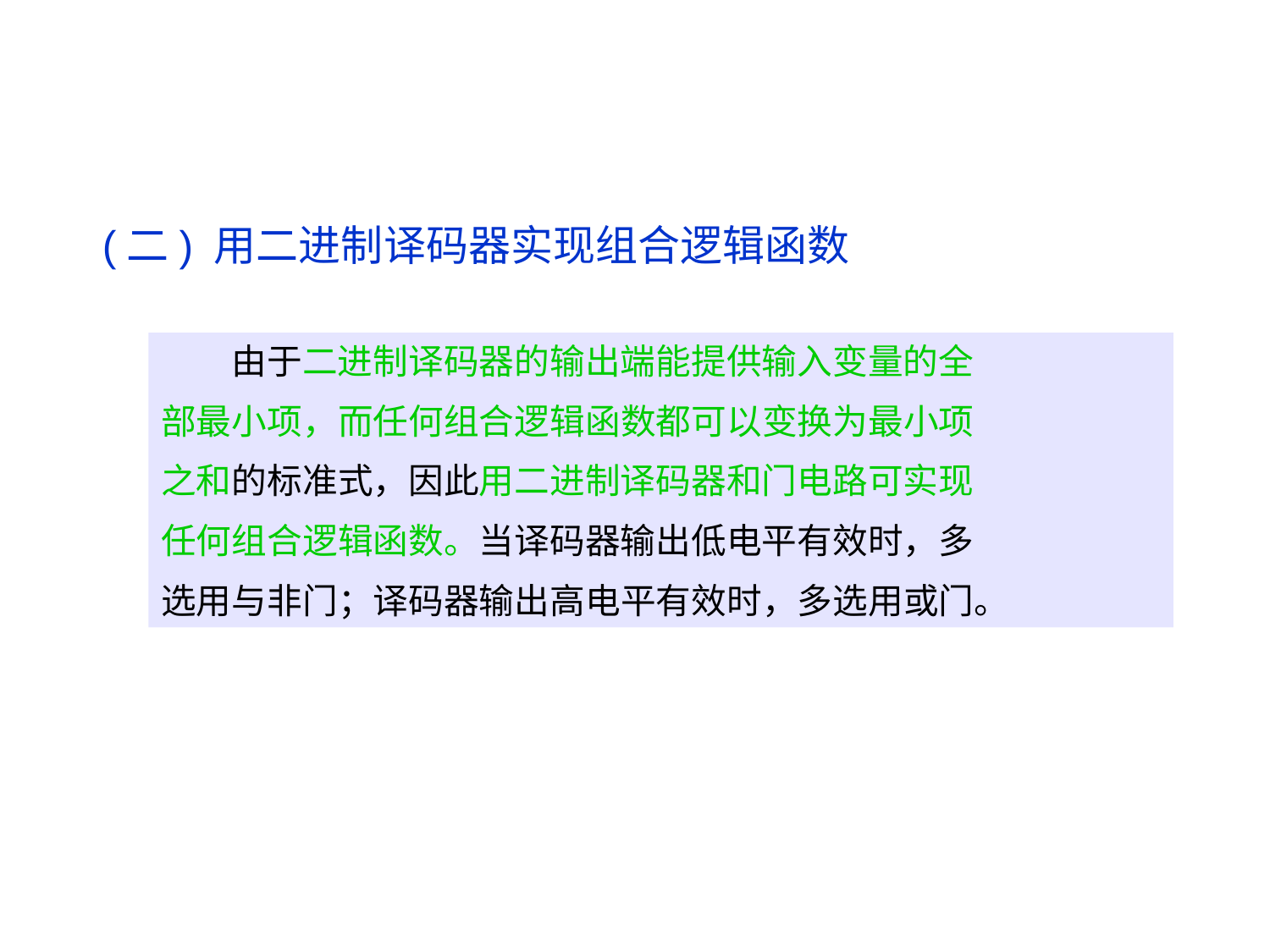

( 二 )  用二进制译码器实现组合逻辑函数
 (二) 用二进制译码器实现组合逻辑函数
　　由于二进制译码器的输出端能提供输入变量的全
部最小项，而任何组合逻辑函数都可以变换为最小项
之和的标准式，因此用二进制译码器和门电路可实现
任何组合逻辑函数。当译码器输出低电平有效时，多
选用与非门；译码器输出高电平有效时，多选用或门。